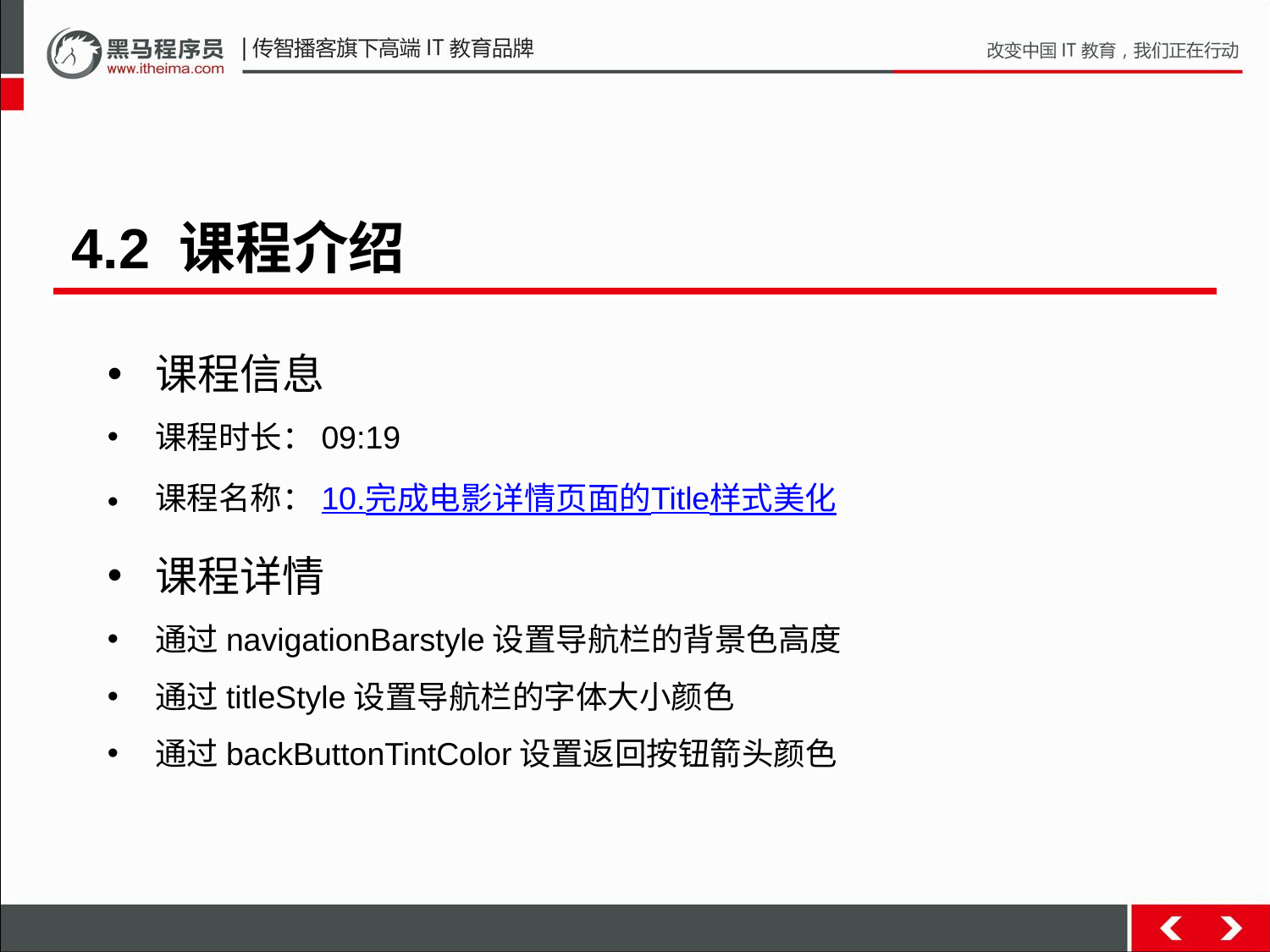

4.2 课程介绍
课程信息
课程时长：09:19
课程名称：10.完成电影详情页面的Title样式美化
课程详情
通过navigationBarstyle设置导航栏的背景色高度
通过titleStyle设置导航栏的字体大小颜色
通过backButtonTintColor设置返回按钮箭头颜色